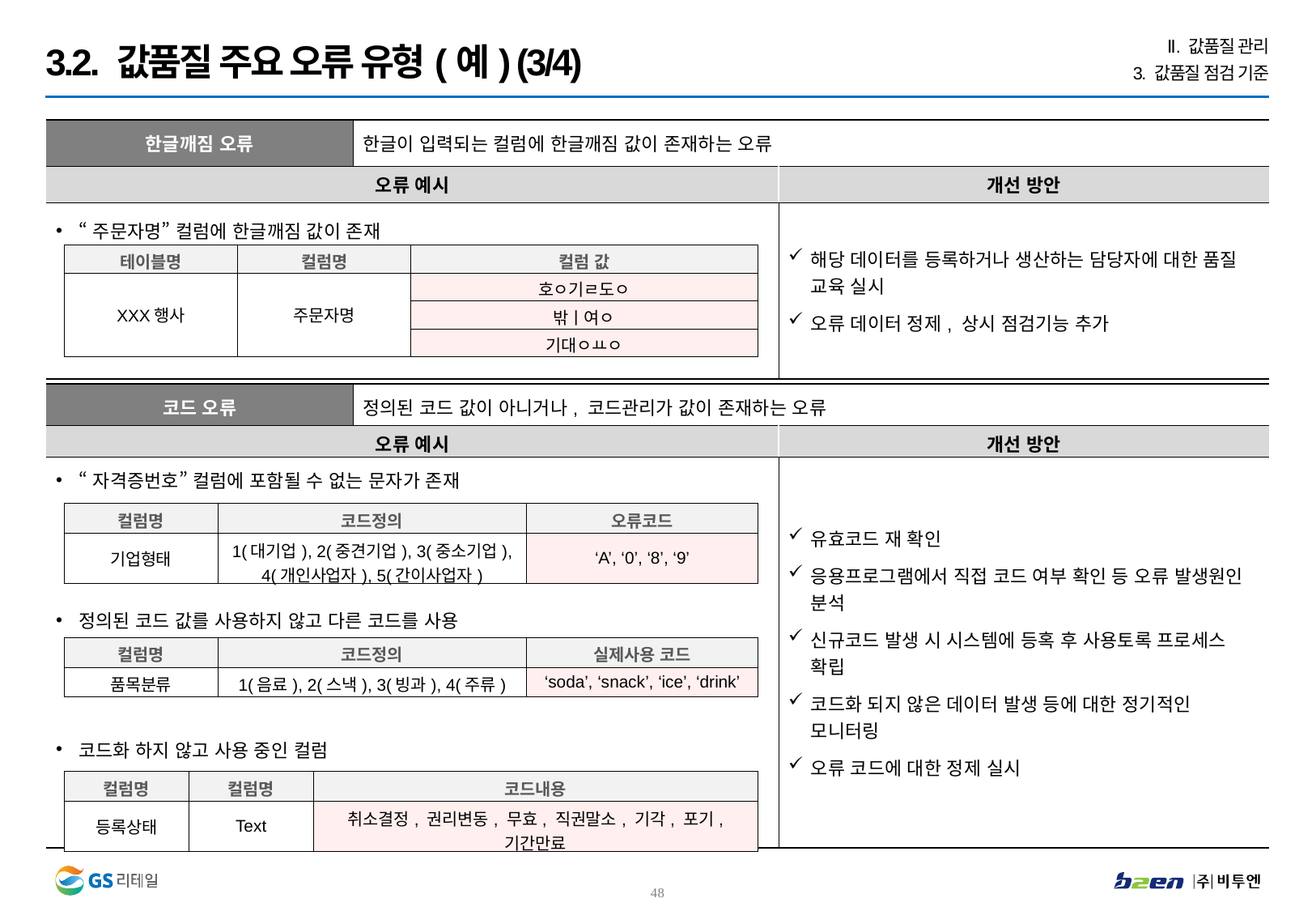

Ⅱ. 값품질 관리
3. 값품질 점검 기준
3.2. 값품질 주요 오류 유형(예) (3/4)
| 한글깨짐 오류 | 한글이 입력되는 컬럼에 한글깨짐 값이 존재하는 오류 |  |
| --- | --- | --- |
| 오류 예시 |  | 개선 방안 |
| “주문자명” 컬럼에 한글깨짐 값이 존재 |  | 해당 데이터를 등록하거나 생산하는 담당자에 대한 품질 교육 실시 오류 데이터 정제, 상시 점검기능 추가 |
| 테이블명 | 컬럼명 | 컬럼 값 |
| --- | --- | --- |
| XXX행사 | 주문자명 | 호ㅇ기ㄹ도ㅇ |
|  |  | 밖ㅣ여ㅇ |
|  |  | 기대ㅇㅛㅇ |
| 코드 오류 | 정의된 코드 값이 아니거나, 코드관리가 값이 존재하는 오류 |  |
| --- | --- | --- |
| 오류 예시 |  | 개선 방안 |
| “자격증번호” 컬럼에 포함될 수 없는 문자가 존재 정의된 코드 값를 사용하지 않고 다른 코드를 사용 코드화 하지 않고 사용 중인 컬럼 |  | 유효코드 재 확인 응용프로그램에서 직접 코드 여부 확인 등 오류 발생원인 분석 신규코드 발생 시 시스템에 등혹 후 사용토록 프로세스 확립 코드화 되지 않은 데이터 발생 등에 대한 정기적인 모니터링 오류 코드에 대한 정제 실시 |
| 컬럼명 | 코드정의 | 오류코드 |
| --- | --- | --- |
| 기업형태 | 1(대기업), 2(중견기업), 3(중소기업), 4(개인사업자), 5(간이사업자) | ‘A’, ‘0’, ‘8’, ‘9’ |
| 컬럼명 | 코드정의 | 실제사용 코드 |
| --- | --- | --- |
| 품목분류 | 1(음료), 2(스낵), 3(빙과), 4(주류) | ‘soda’, ‘snack’, ‘ice’, ‘drink’ |
| 컬럼명 | 컬럼명 | 코드내용 |
| --- | --- | --- |
| 등록상태 | Text | 취소결정, 권리변동, 무효, 직권말소, 기각, 포기, 기간만료 |
48